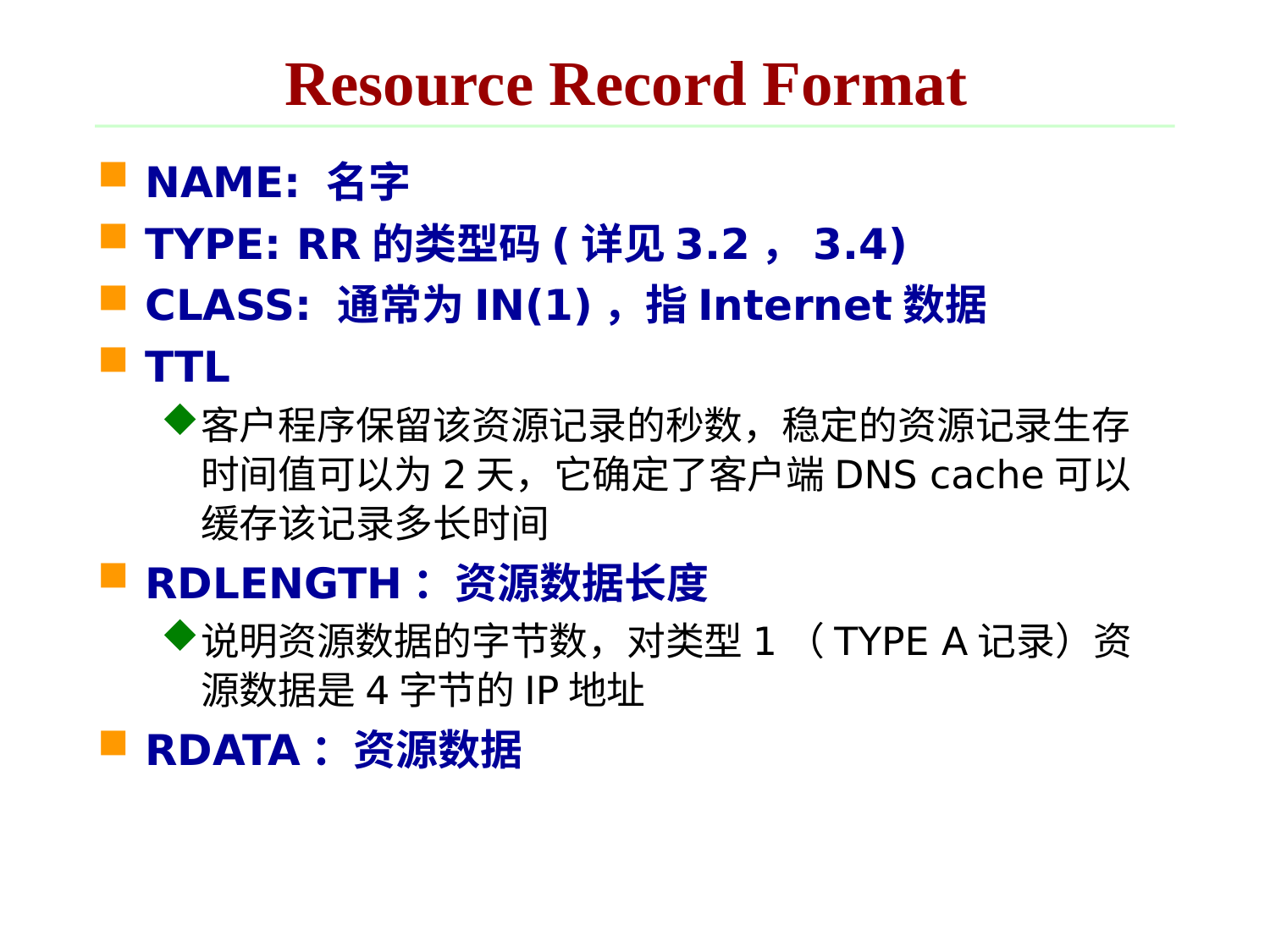

# Resource Record Format
NAME: 名字
TYPE: RR的类型码(详见3.2，3.4)
CLASS: 通常为IN(1)，指Internet数据
TTL
客户程序保留该资源记录的秒数，稳定的资源记录生存时间值可以为2天，它确定了客户端DNS cache可以缓存该记录多长时间
RDLENGTH：资源数据长度
说明资源数据的字节数，对类型1（TYPE A记录）资源数据是4字节的IP地址
RDATA：资源数据